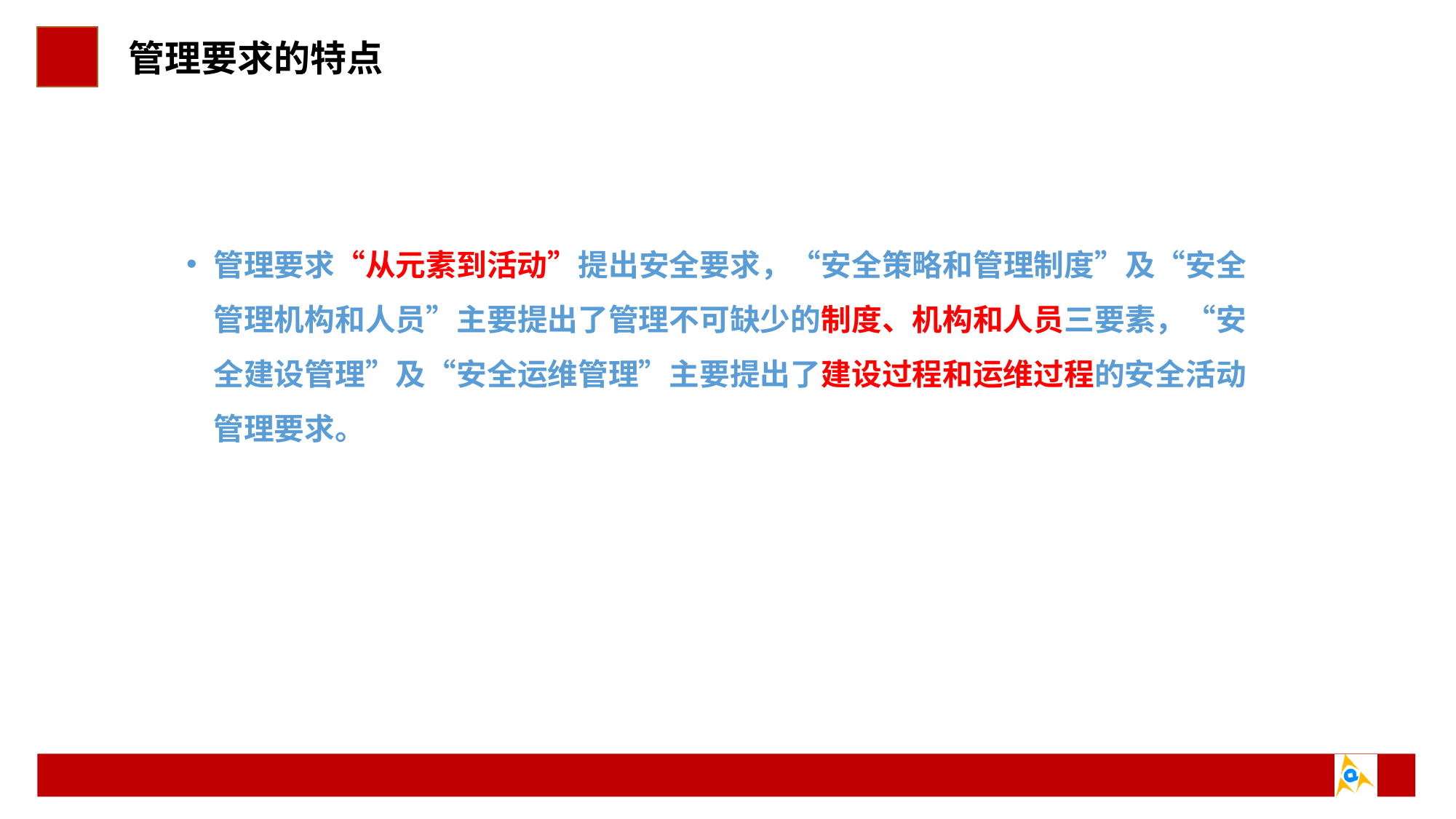

# 管理要求的特点
管理要求“从元素到活动”提出安全要求，“安全策略和管理制度”及“安全管理机构和人员”主要提出了管理不可缺少的制度、机构和人员三要素，“安全建设管理”及“安全运维管理”主要提出了建设过程和运维过程的安全活动管理要求。